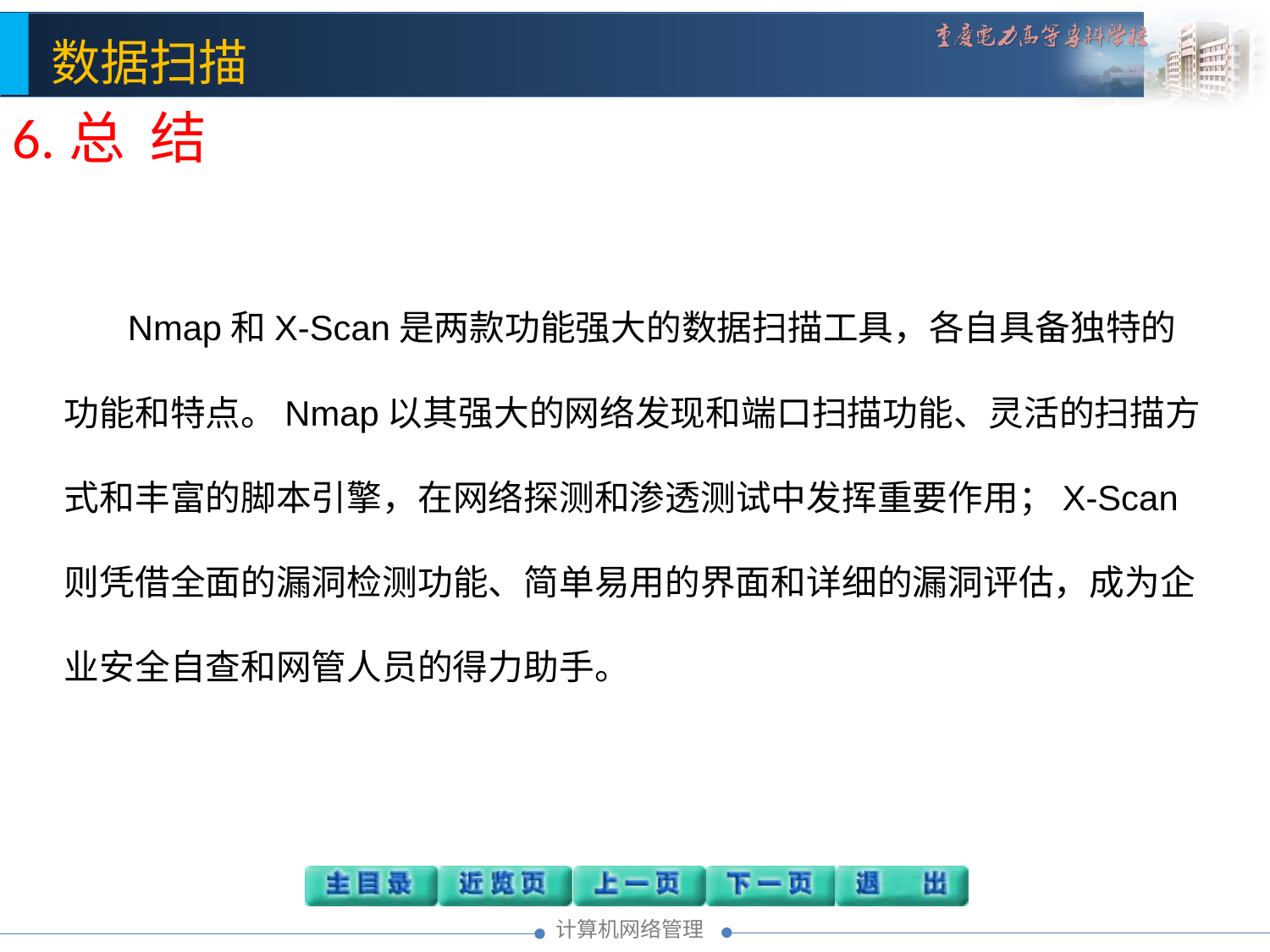

6.总  结
Nmap和X-Scan是两款功能强大的数据扫描工具，各自具备独特的功能和特点。Nmap以其强大的网络发现和端口扫描功能、灵活的扫描方式和丰富的脚本引擎，在网络探测和渗透测试中发挥重要作用；X-Scan则凭借全面的漏洞检测功能、简单易用的界面和详细的漏洞评估，成为企业安全自查和网管人员的得力助手。